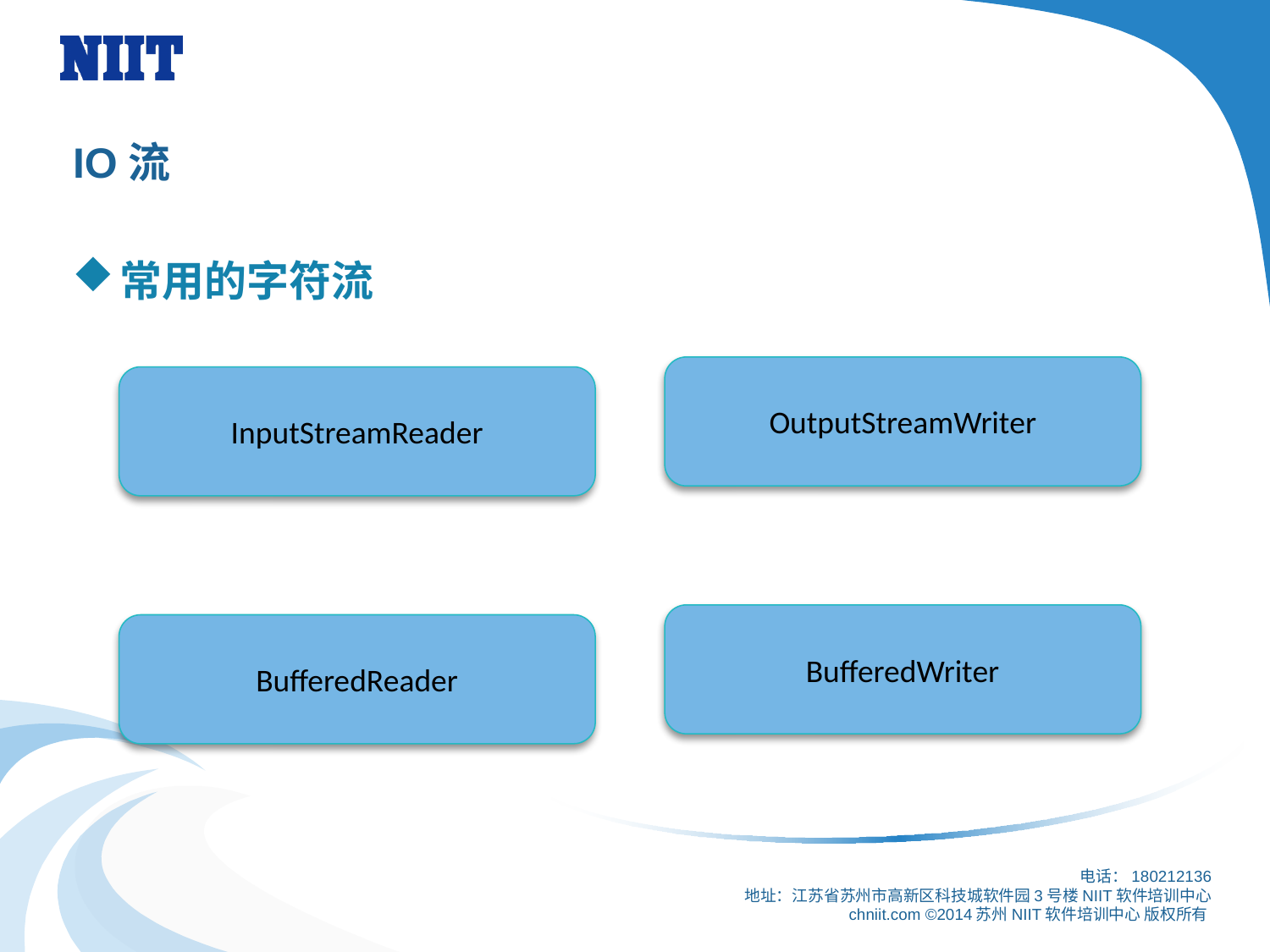

# IO流
常用的字符流
OutputStreamWriter
InputStreamReader
BufferedWriter
BufferedReader